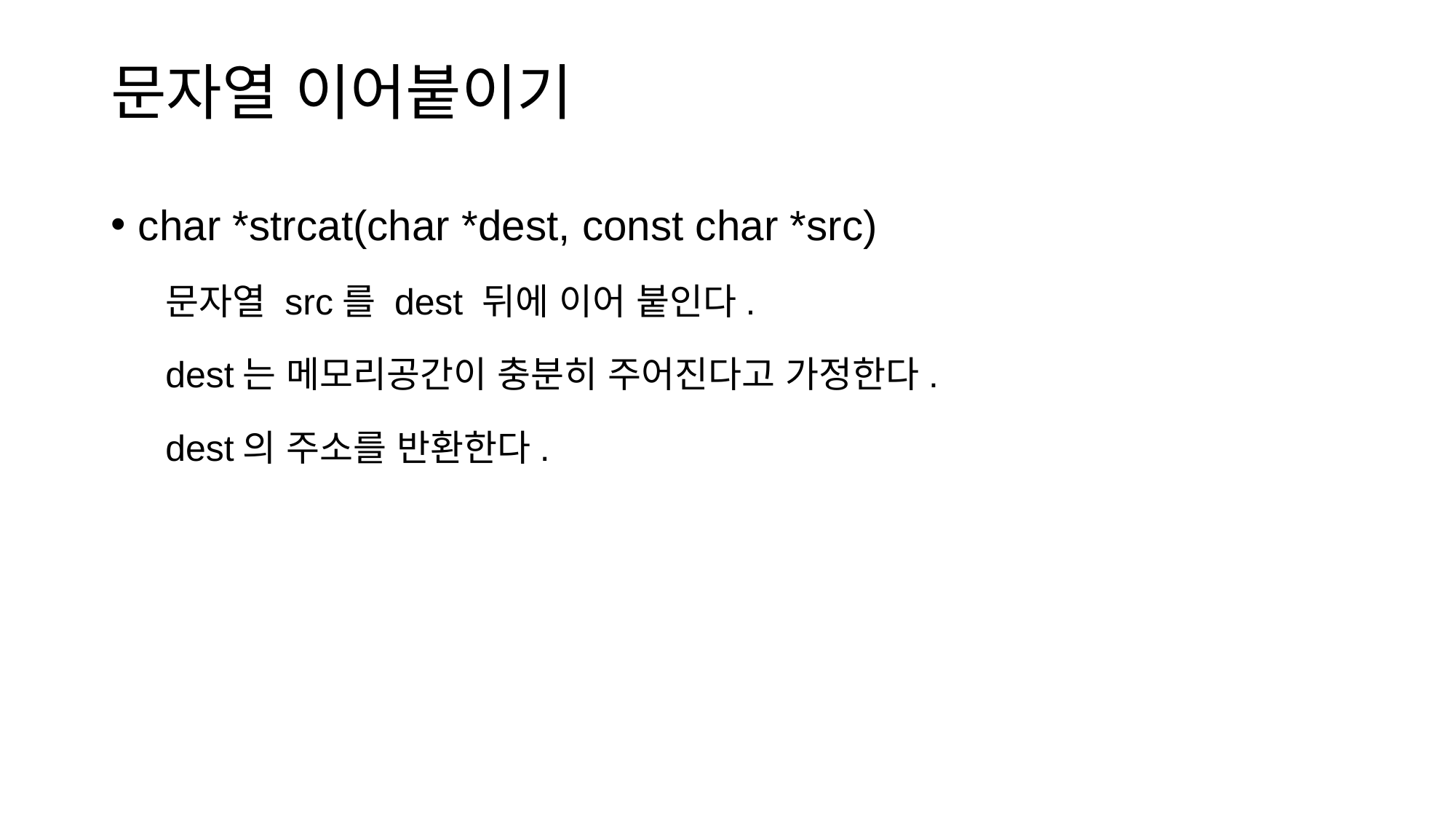

# 문자열 이어붙이기
char *strcat(char *dest, const char *src)
문자열 src를 dest 뒤에 이어 붙인다.
dest는 메모리공간이 충분히 주어진다고 가정한다.
dest의 주소를 반환한다.